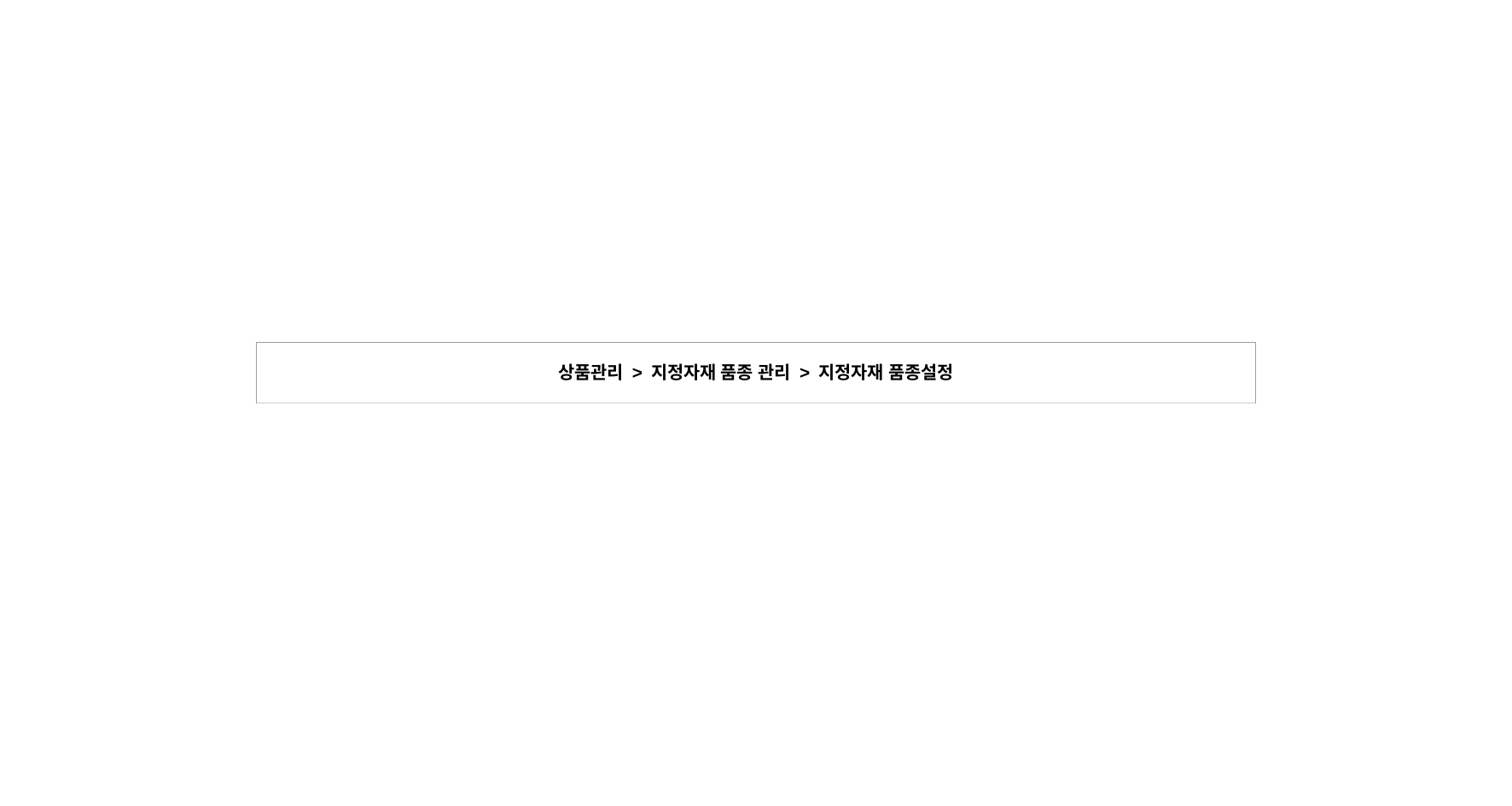

| 상품관리 > 지정자재 품종 관리 > 지정자재 품종설정 |
| --- |